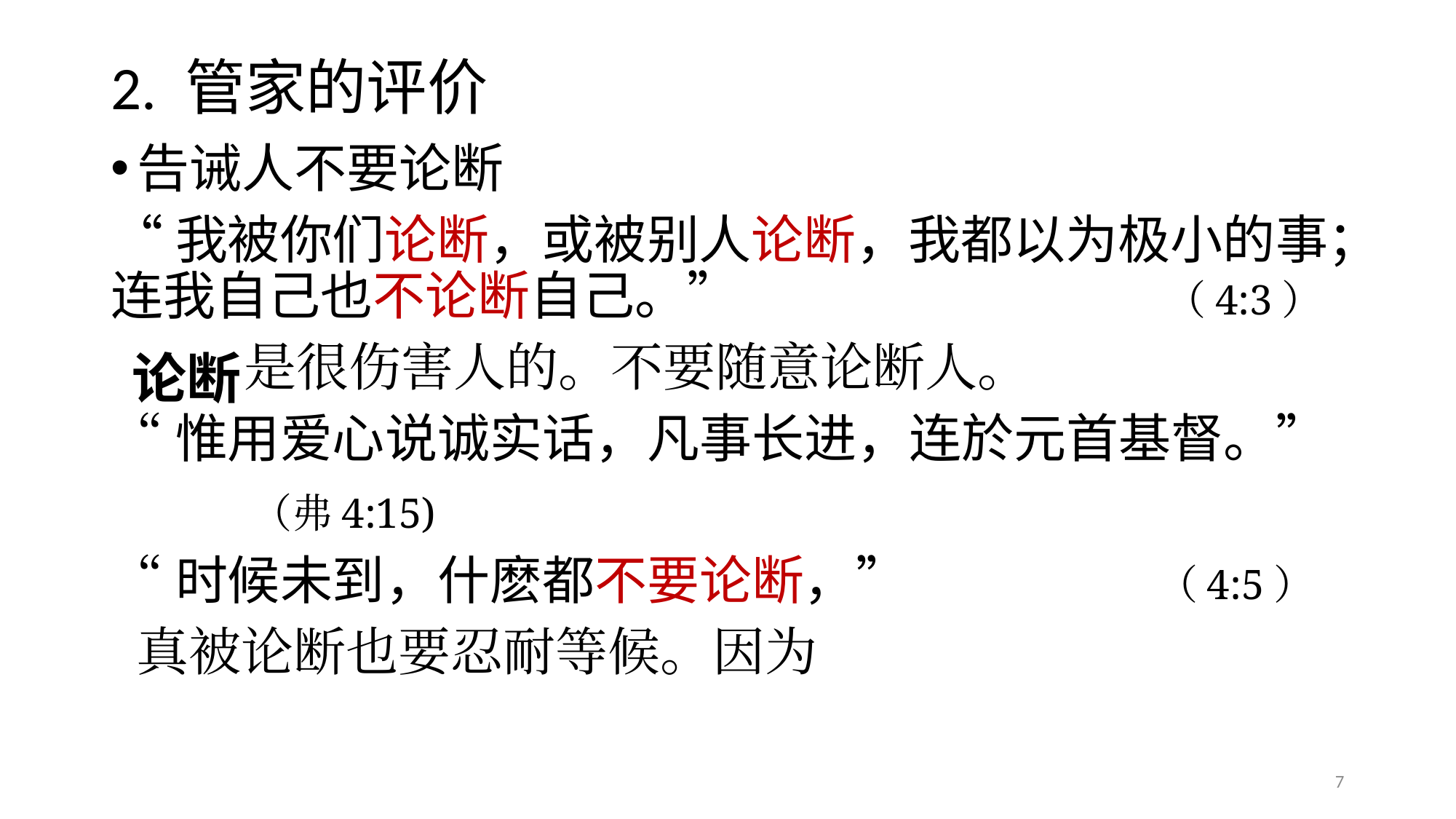

# 2. 管家的评价
告诫人不要论断
“我被你们论断，或被别人论断，我都以为极小的事；连我自己也不论断自己。”                                    （4:3）
         是很伤害人的。不要随意论断人。
“惟用爱心说诚实话，凡事长进，连於元首基督。”
									  （弗4:15)
“时候未到，什麽都不要论断，”                     （4:5）
 真被论断也要忍耐等候。因为
论断
7